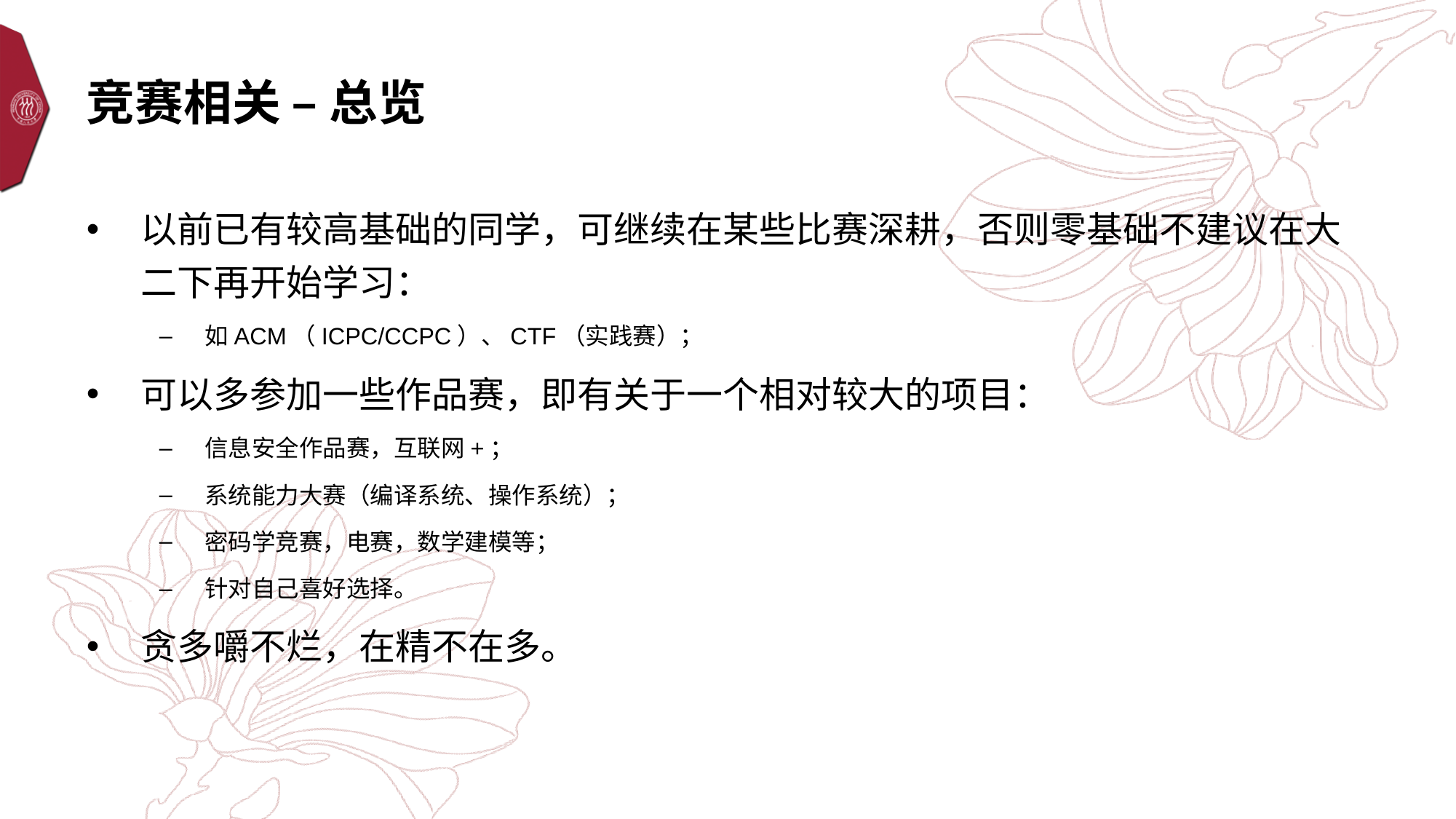

# 竞赛相关 – 总览
以前已有较高基础的同学，可继续在某些比赛深耕，否则零基础不建议在大二下再开始学习：
如ACM（ICPC/CCPC）、CTF（实践赛）；
可以多参加一些作品赛，即有关于一个相对较大的项目：
信息安全作品赛，互联网+；
系统能力大赛（编译系统、操作系统）；
密码学竞赛，电赛，数学建模等；
针对自己喜好选择。
贪多嚼不烂，在精不在多。